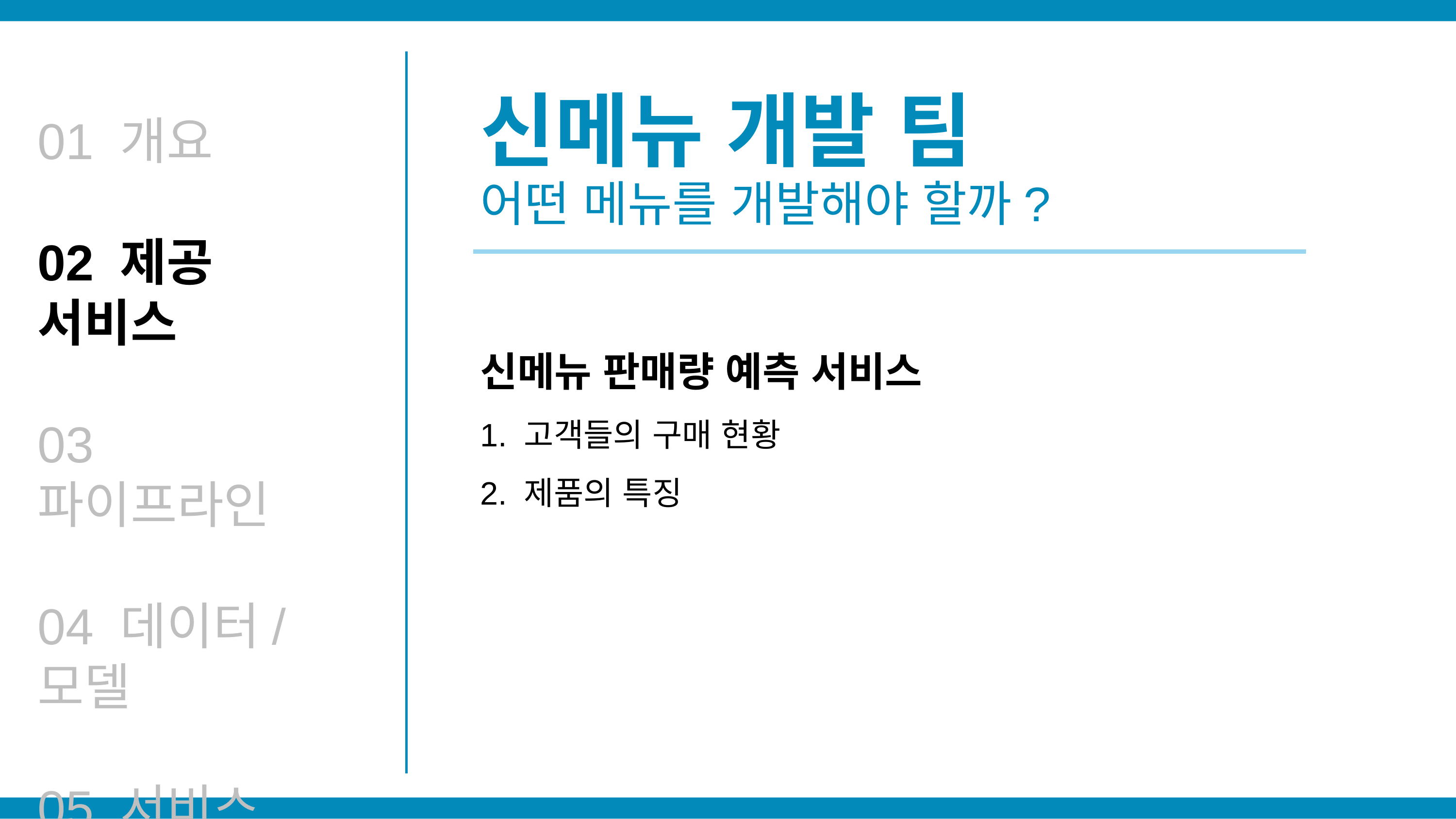

신메뉴 개발 팀
01 개요

02 제공 서비스

03 파이프라인

04 데이터/모델

05 서비스 시연

06 마무리
어떤 메뉴를 개발해야 할까?
신메뉴 판매량 예측 서비스
1. 고객들의 구매 현황
2. 제품의 특징